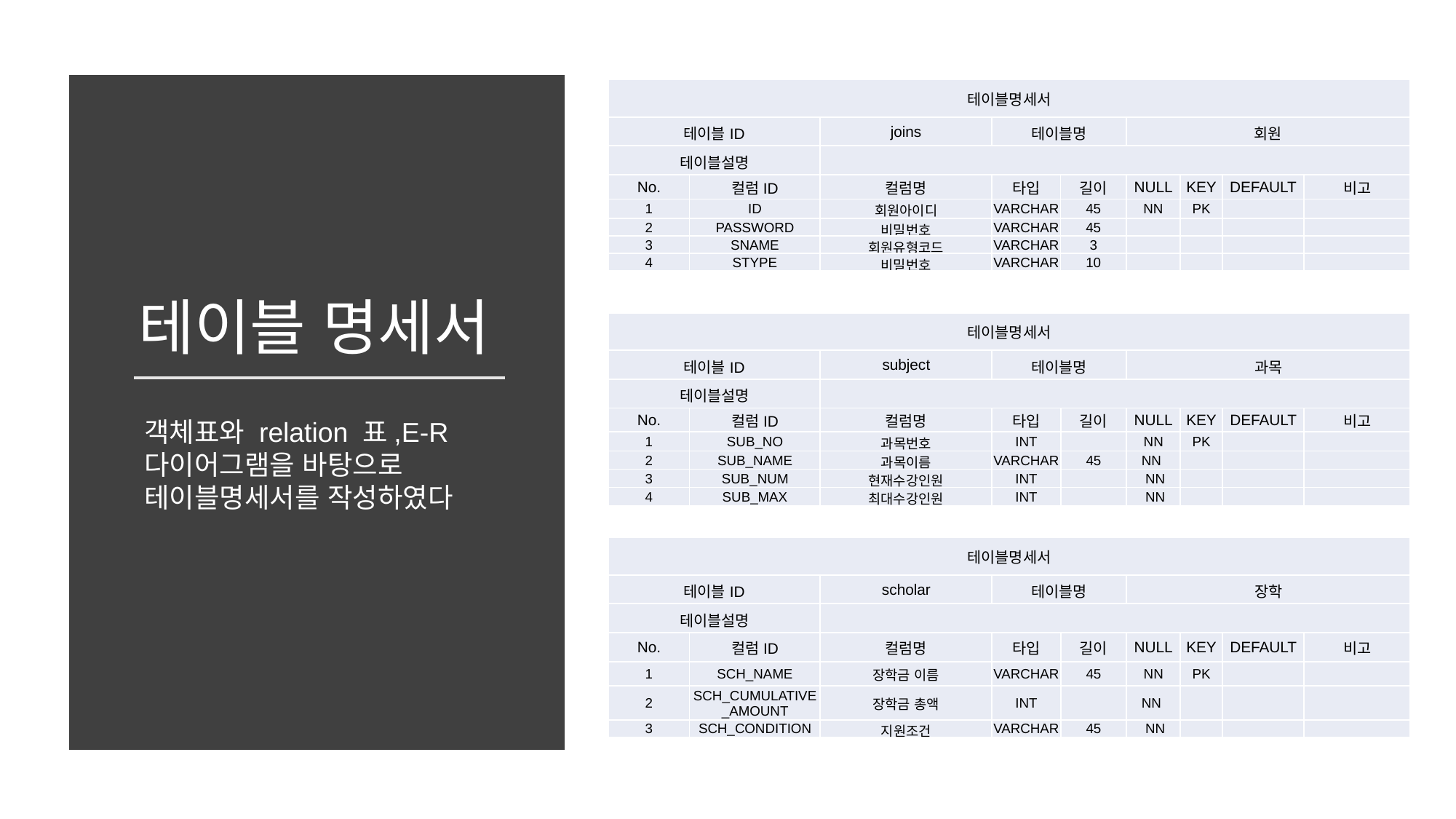

| 테이블명세서 |  |  |  |  |  |  |  |  |
| --- | --- | --- | --- | --- | --- | --- | --- | --- |
| 테이블ID |  | joins | 테이블명 |  | 회원 |  |  |  |
| 테이블설명 |  |  |  |  |  |  |  |  |
| No. | 컬럼ID | 컬럼명 | 타입 | 길이 | NULL | KEY | DEFAULT | 비고 |
| 1 | ID | 회원아이디 | VARCHAR | 45 | NN | PK |  |  |
| 2 | PASSWORD | 비밀번호 | VARCHAR | 45 |  |  |  |  |
| 3 | SNAME | 회원유형코드 | VARCHAR | 3 |  |  |  |  |
| 4 | STYPE | 비밀번호 | VARCHAR | 10 |  |  |  |  |

# 테이블 명세서
| 테이블명세서 |  |  |  |  |  |  |  |  |
| --- | --- | --- | --- | --- | --- | --- | --- | --- |
| 테이블ID |  | subject | 테이블명 |  | 과목 |  |  |  |
| 테이블설명 |  |  |  |  |  |  |  |  |
| No. | 컬럼ID | 컬럼명 | 타입 | 길이 | NULL | KEY | DEFAULT | 비고 |
| 1 | SUB\_NO | 과목번호 | INT |  | NN | PK |  |  |
| 2 | SUB\_NAME | 과목이름 | VARCHAR | 45 | NN |  |  |  |
| 3 | SUB\_NUM | 현재수강인원 | INT |  | NN |  |  |  |
| 4 | SUB\_MAX | 최대수강인원 | INT |  | NN |  |  |  |
객체표와 relation 표,E-R 다이어그램을 바탕으로 테이블명세서를 작성하였다
| 테이블명세서 |  |  |  |  |  |  |  |  |
| --- | --- | --- | --- | --- | --- | --- | --- | --- |
| 테이블ID |  | scholar | 테이블명 |  | 장학 |  |  |  |
| 테이블설명 |  |  |  |  |  |  |  |  |
| No. | 컬럼ID | 컬럼명 | 타입 | 길이 | NULL | KEY | DEFAULT | 비고 |
| 1 | SCH\_NAME | 장학금 이름 | VARCHAR | 45 | NN | PK |  |  |
| 2 | SCH\_CUMULATIVE\_AMOUNT | 장학금 총액 | INT |  | NN |  |  |  |
| 3 | SCH\_CONDITION | 지원조건 | VARCHAR | 45 | NN |  |  |  |